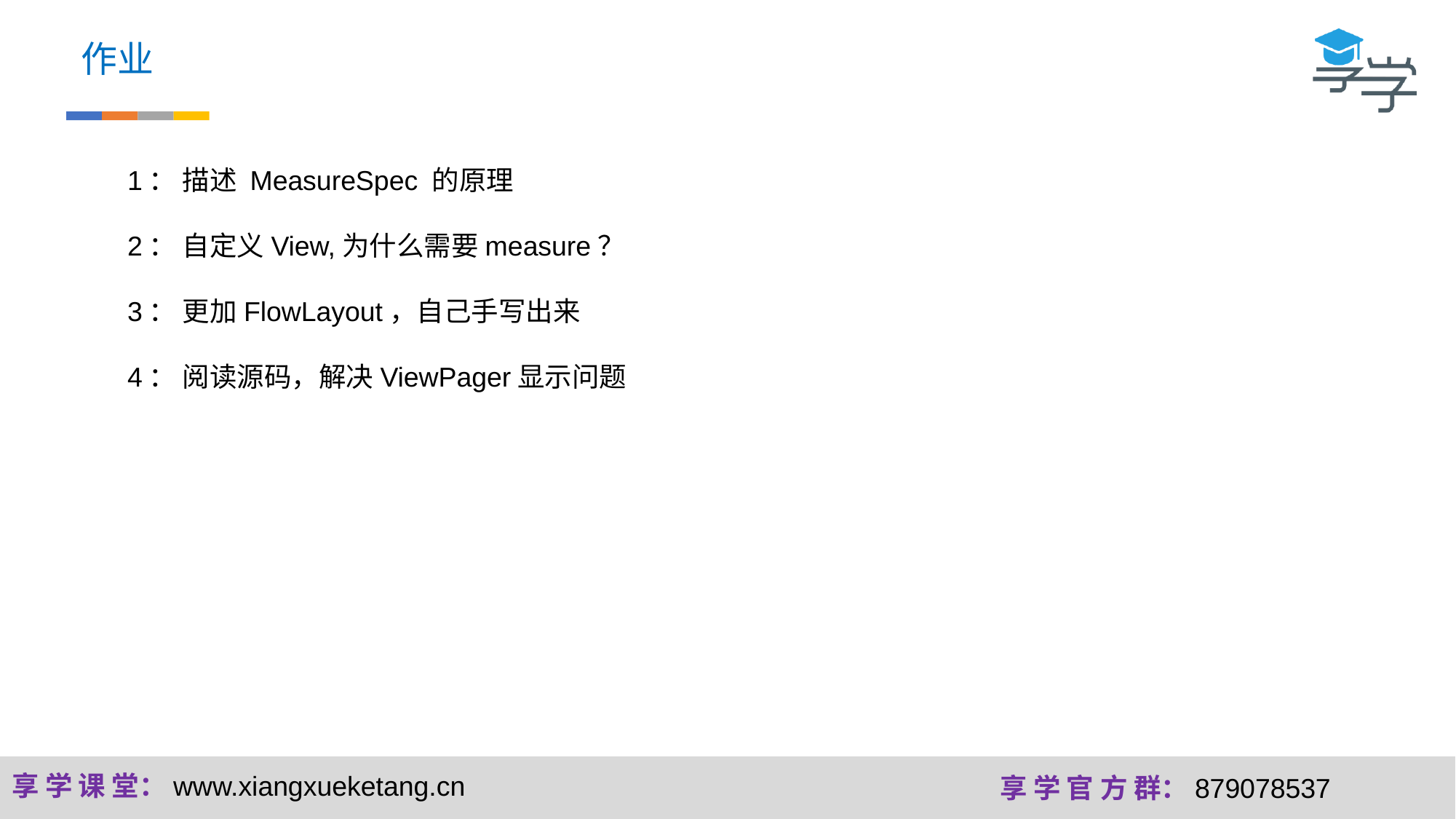

作业

1： 描述 MeasureSpec 的原理

2： 自定义View,为什么需要measure？

3： 更加FlowLayout，自己手写出来

4： 阅读源码，解决ViewPager显示问题